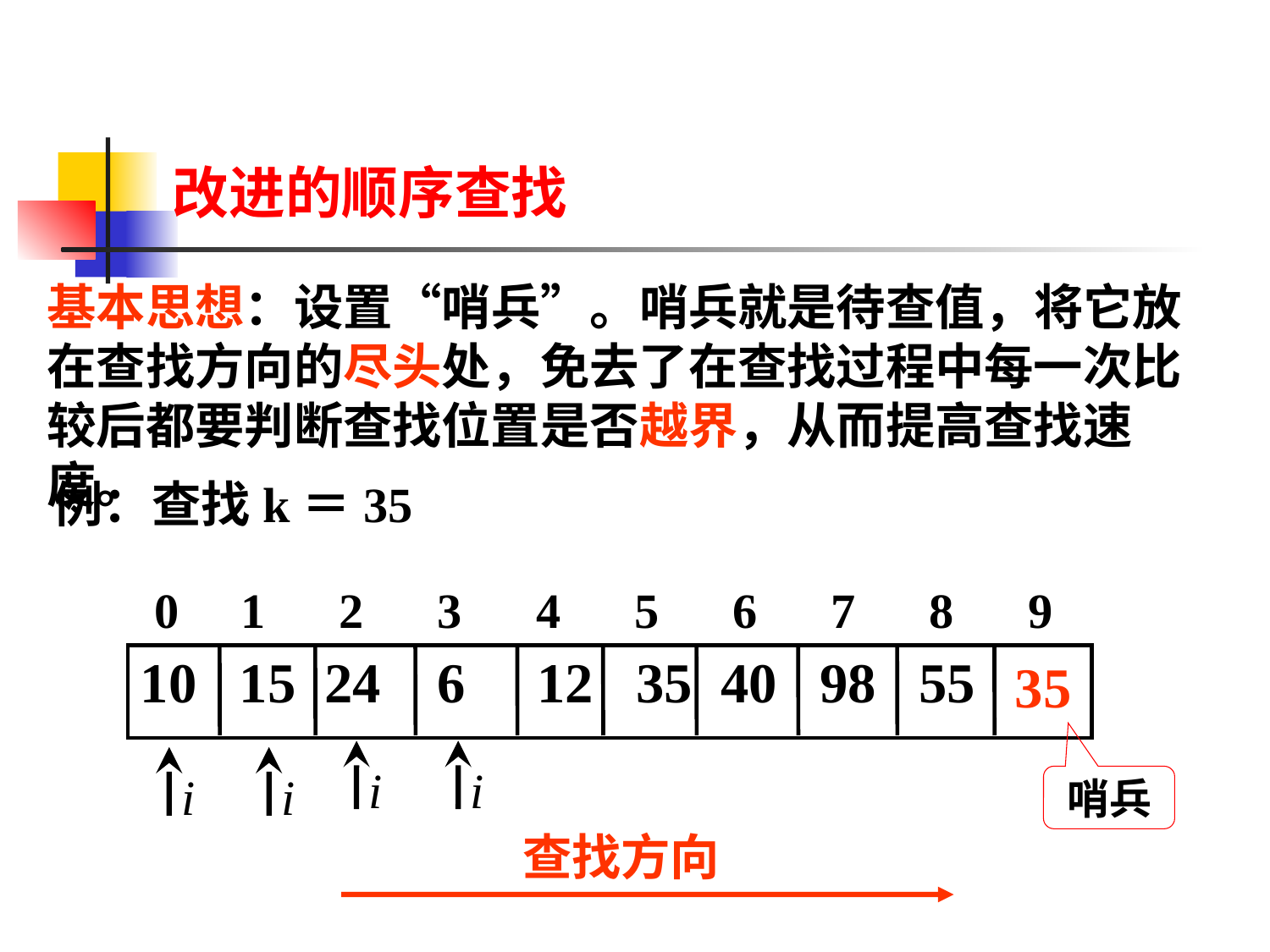

改进的顺序查找
基本思想：设置“哨兵”。哨兵就是待查值，将它放在查找方向的尽头处，免去了在查找过程中每一次比较后都要判断查找位置是否越界，从而提高查找速度。
例：查找k＝35
0     1      2      3      4      5      6      7      8      9
10   15  24    6     12   35  40   98   55

35

i

i

i

i
哨兵
查找方向